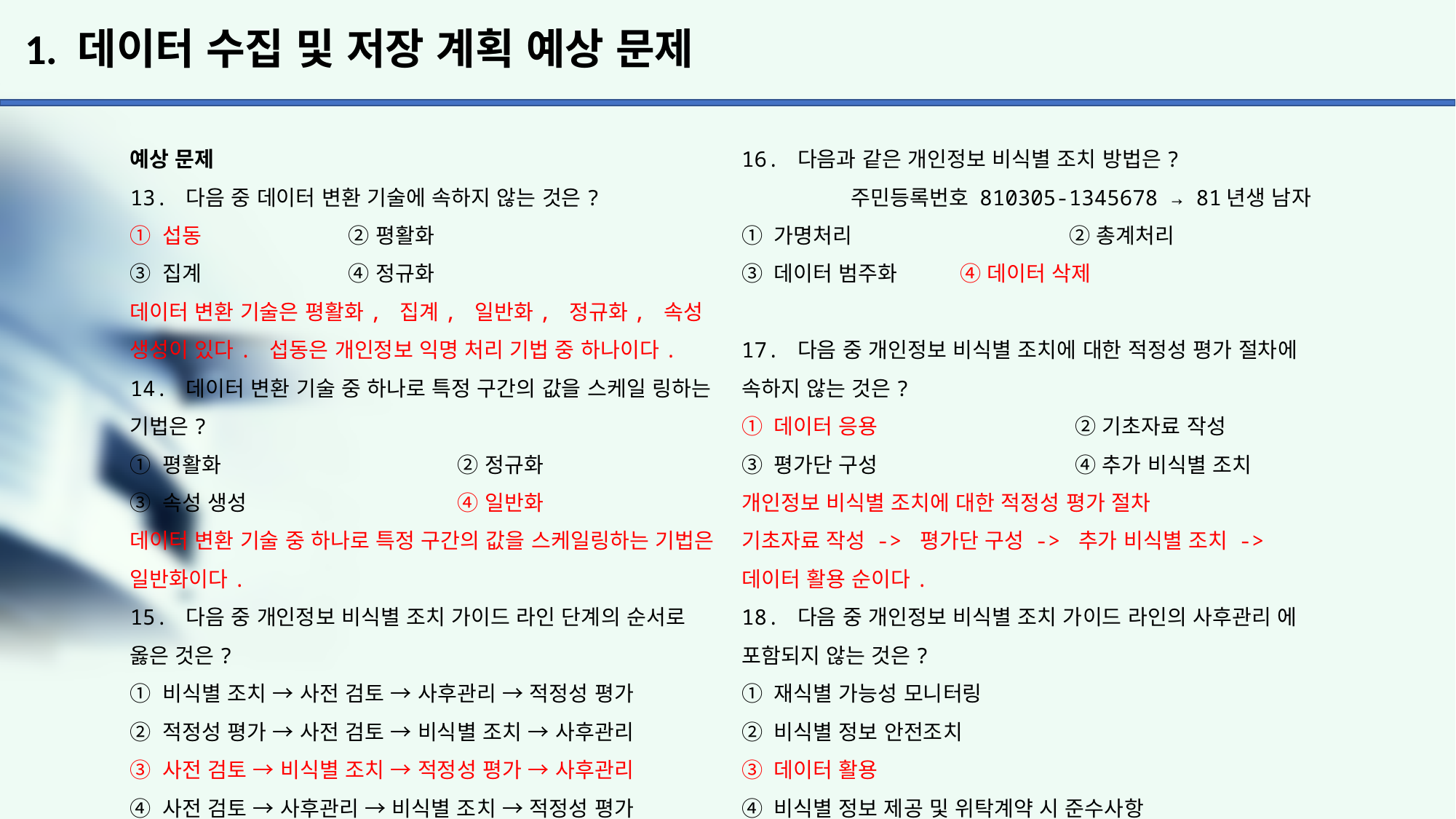

# 1. 데이터 수집 및 저장 계획 예상 문제
예상 문제
13. 다음 중 데이터 변환 기술에 속하지 않는 것은?
① 섭동		② 평활화
③ 집계		④ 정규화
데이터 변환 기술은 평활화, 집계, 일반화, 정규화, 속성 생성이 있다. 섭동은 개인정보 익명 처리 기법 중 하나이다.
14. 데이터 변환 기술 중 하나로 특정 구간의 값을 스케일 링하는 기법은?
① 평활화			② 정규화
③ 속성 생성		④ 일반화
데이터 변환 기술 중 하나로 특정 구간의 값을 스케일링하는 기법은 일반화이다.
15. 다음 중 개인정보 비식별 조치 가이드 라인 단계의 순서로 옳은 것은?
① 비식별 조치 → 사전 검토 → 사후관리 → 적정성 평가
② 적정성 평가 → 사전 검토 → 비식별 조치 → 사후관리
③ 사전 검토 → 비식별 조치 → 적정성 평가 → 사후관리
④ 사전 검토 → 사후관리 → 비식별 조치 → 적정성 평가

16. 다음과 같은 개인정보 비식별 조치 방법은?
	주민등록번호 810305-1345678 → 81년생 남자
① 가명처리		② 총계처리
③ 데이터 범주화	④ 데이터 삭제

17. 다음 중 개인정보 비식별 조치에 대한 적정성 평가 절차에 속하지 않는 것은?
① 데이터 응용 		 ② 기초자료 작성
③ 평가단 구성		 ④ 추가 비식별 조치
개인정보 비식별 조치에 대한 적정성 평가 절차
기초자료 작성 -> 평가단 구성 -> 추가 비식별 조치 -> 데이터 활용 순이다.
18. 다음 중 개인정보 비식별 조치 가이드 라인의 사후관리 에 포함되지 않는 것은?
① 재식별 가능성 모니터링
② 비식별 정보 안전조치
③ 데이터 활용
④ 비식별 정보 제공 및 위탁계약 시 준수사항
개인정보 비식별 조치 가이드 라인의 사후관리는 비식별 정보 안전조치, 재식별 가능성 모니터링, 비식별 정보 제공 및 위탁계약 시 준수사항, 재식별 조치 요령이 있다.